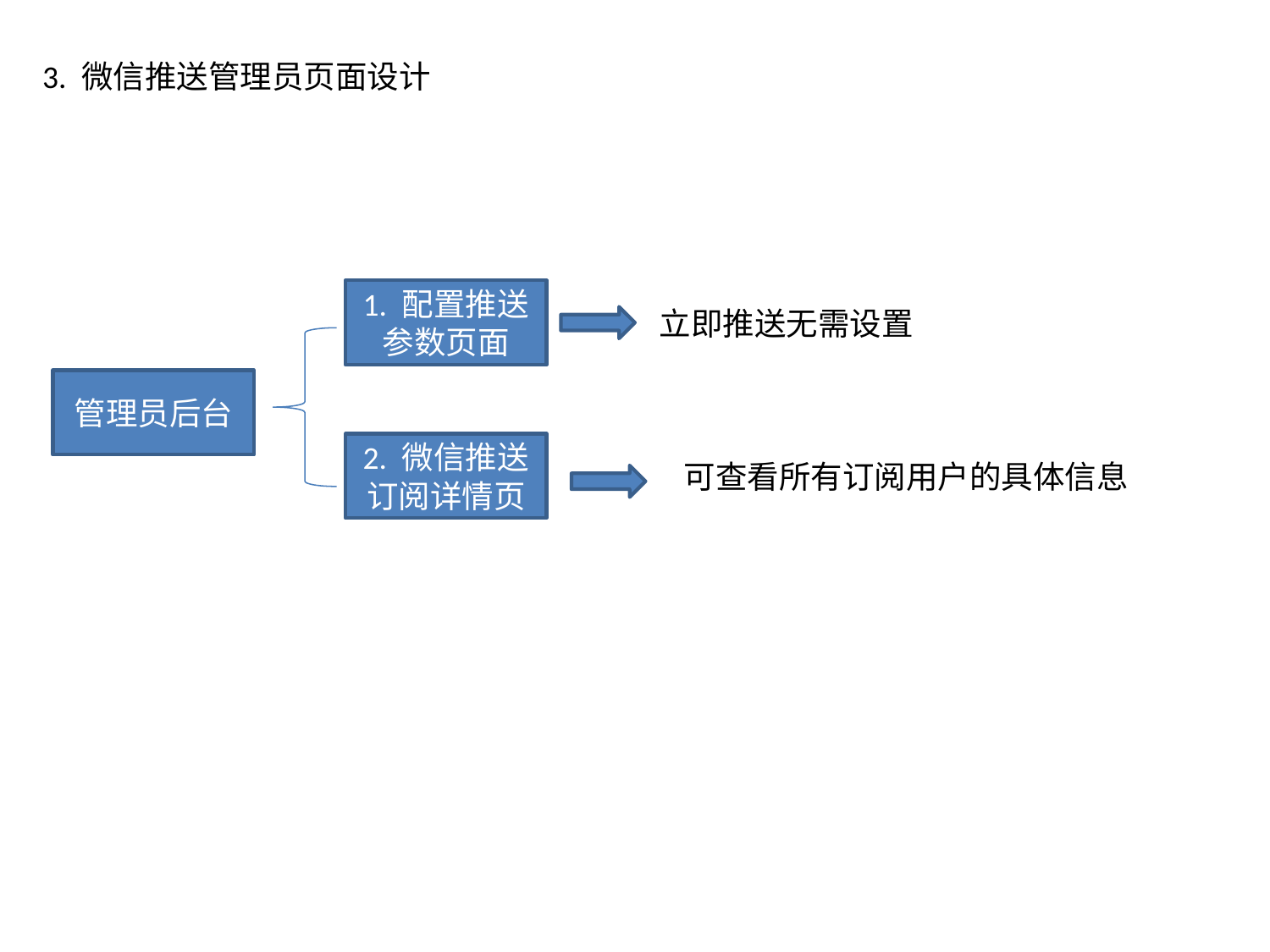

3. 微信推送管理员页面设计
1. 配置推送参数页面
立即推送无需设置

管理员后台
2. 微信推送订阅详情页
可查看所有订阅用户的具体信息